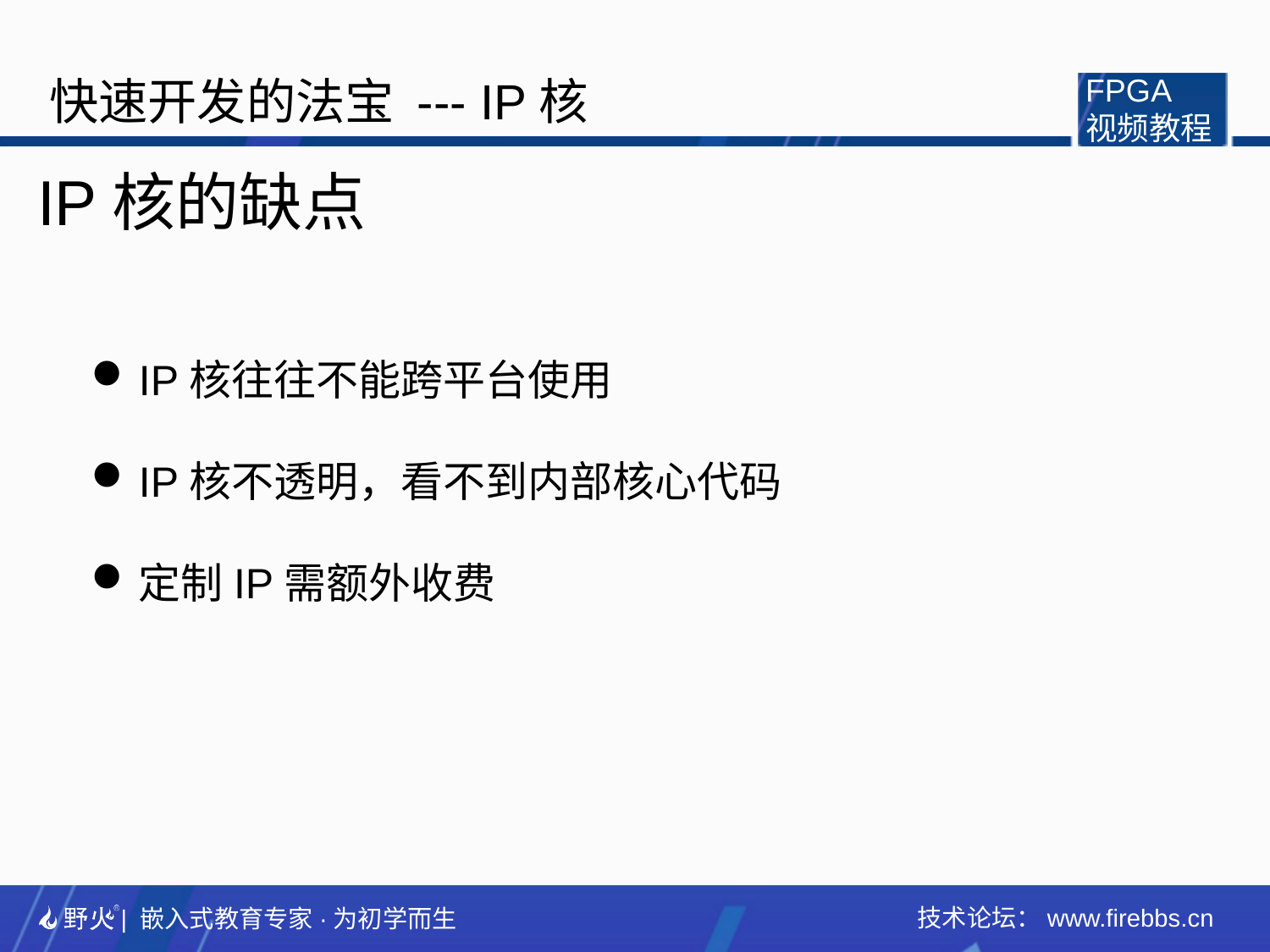

快速开发的法宝 --- IP核
FPGA
视频教程
IP核的缺点
IP核往往不能跨平台使用
IP核不透明，看不到内部核心代码
定制IP需额外收费